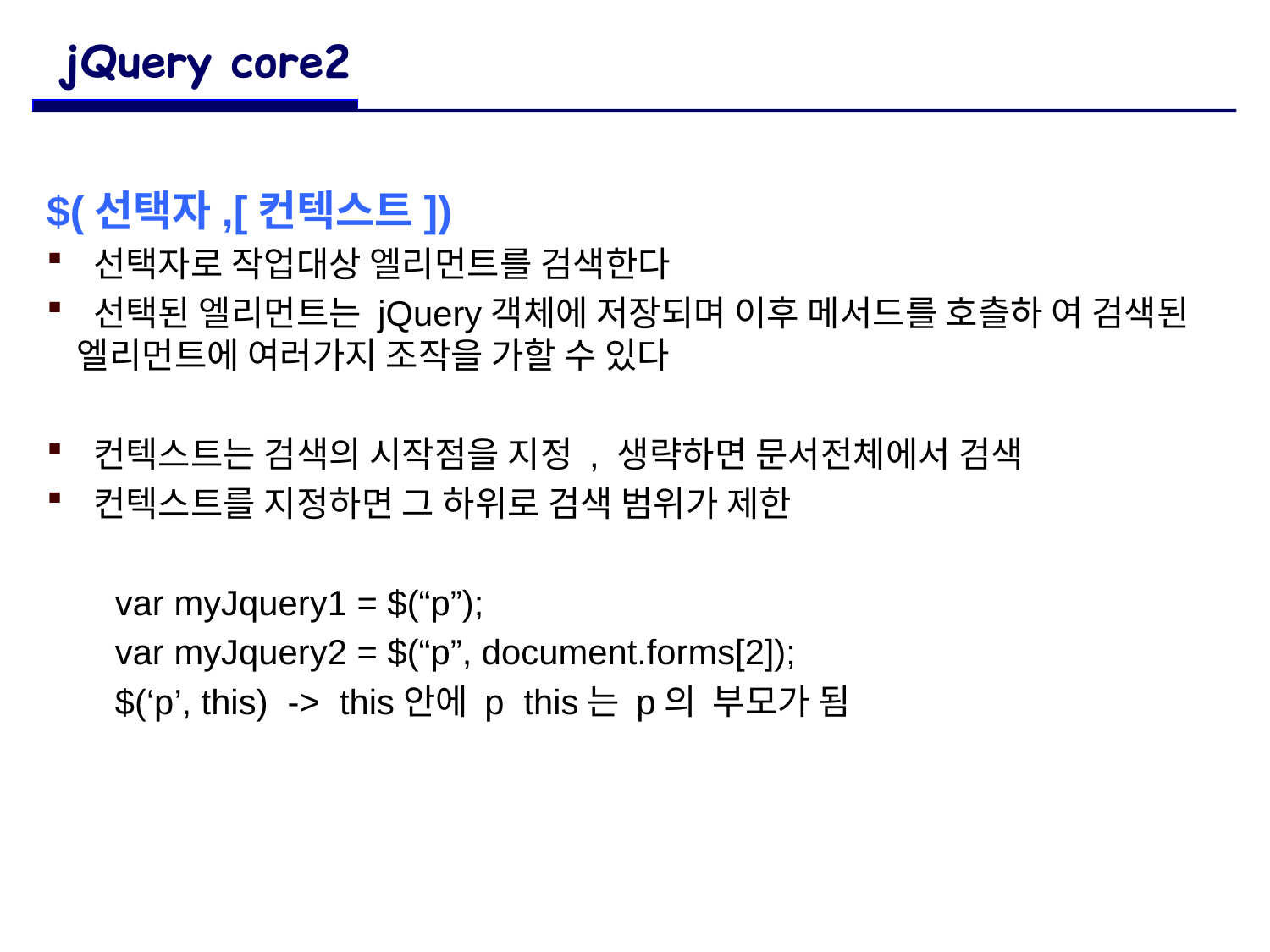

jQuery core2
$(선택자,[컨텍스트])
 선택자로 작업대상 엘리먼트를 검색한다
 선택된 엘리먼트는 jQuery객체에 저장되며 이후 메서드를 호츨하 여 검색된 엘리먼트에 여러가지 조작을 가할 수 있다

 컨텍스트는 검색의 시작점을 지정 , 생략하면 문서전체에서 검색
 컨텍스트를 지정하면 그 하위로 검색 범위가 제한

       var myJquery1 = $(“p”);
       var myJquery2 = $(“p”, document.forms[2]);
       $(‘p’, this)  ->  this안에 p  this는 p의  부모가 됨